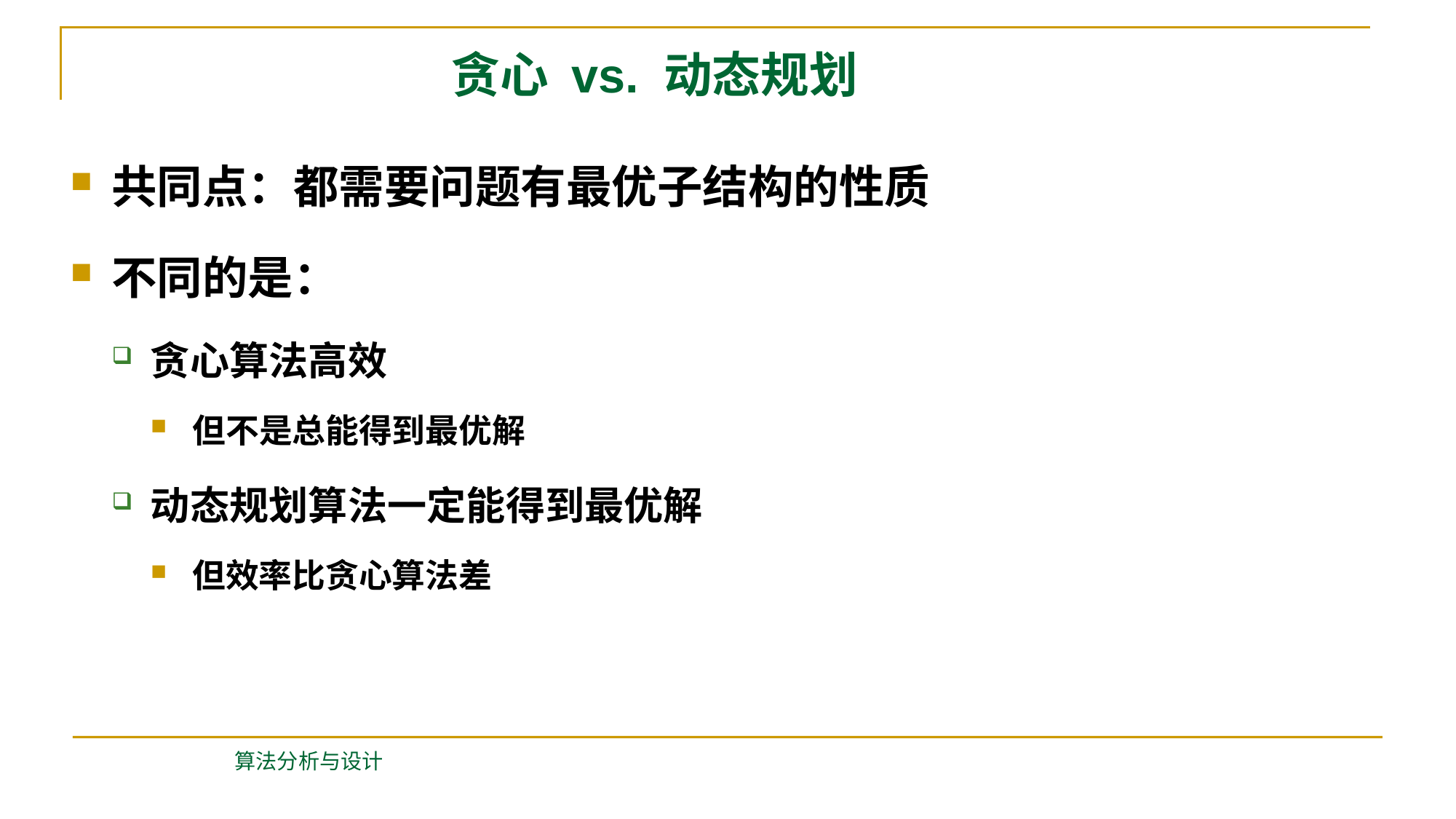

贪心 vs. 动态规划
共同点：都需要问题有最优子结构的性质
不同的是：
贪心算法高效
但不是总能得到最优解
动态规划算法一定能得到最优解
但效率比贪心算法差
算法分析与设计